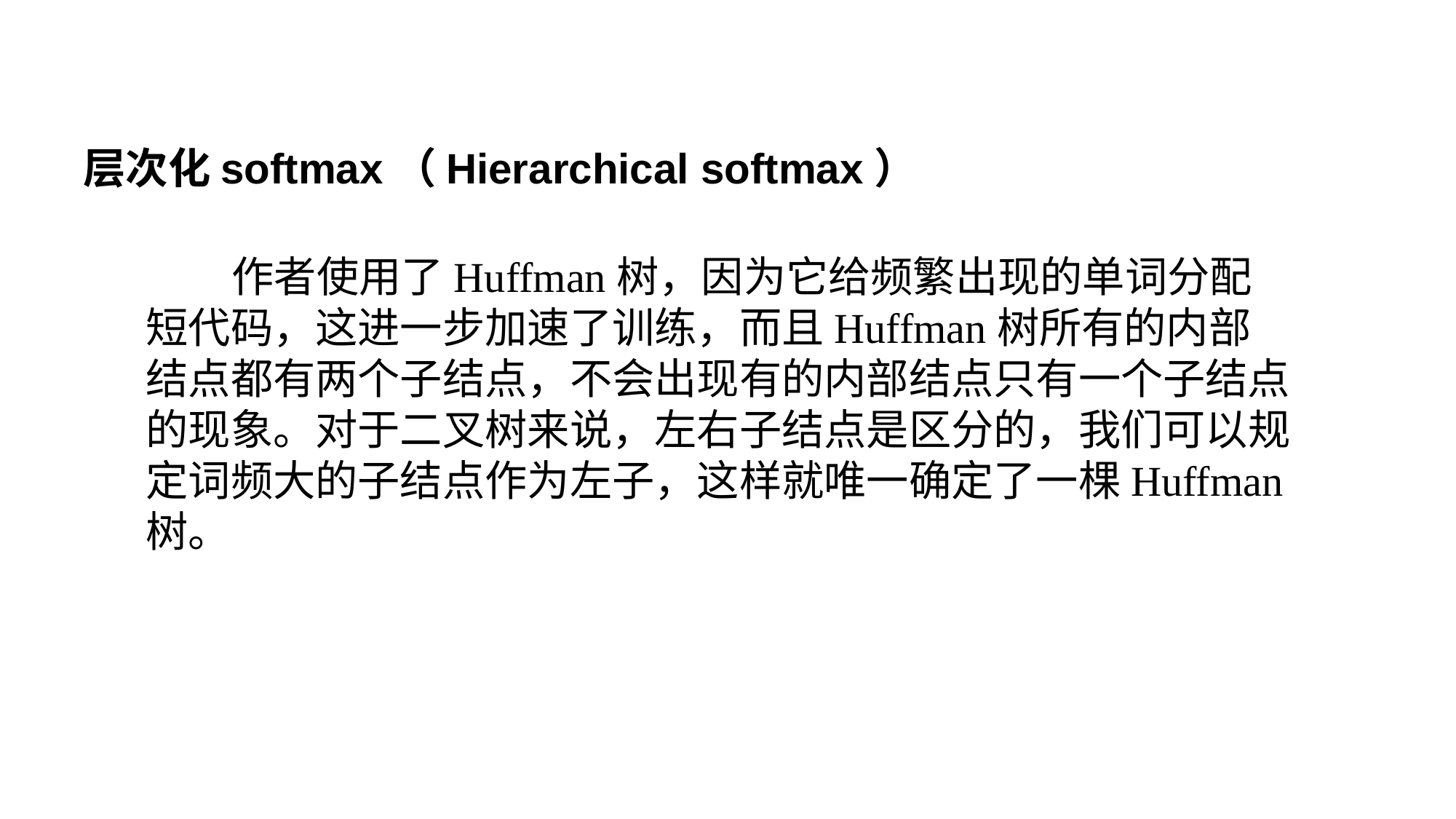

层次化softmax（Hierarchical softmax）
        作者使用了Huffman树，因为它给频繁出现的单词分配短代码，这进一步加速了训练，而且Huffman树所有的内部结点都有两个子结点，不会出现有的内部结点只有一个子结点的现象。对于二叉树来说，左右子结点是区分的，我们可以规定词频大的子结点作为左子，这样就唯一确定了一棵Huffman树。